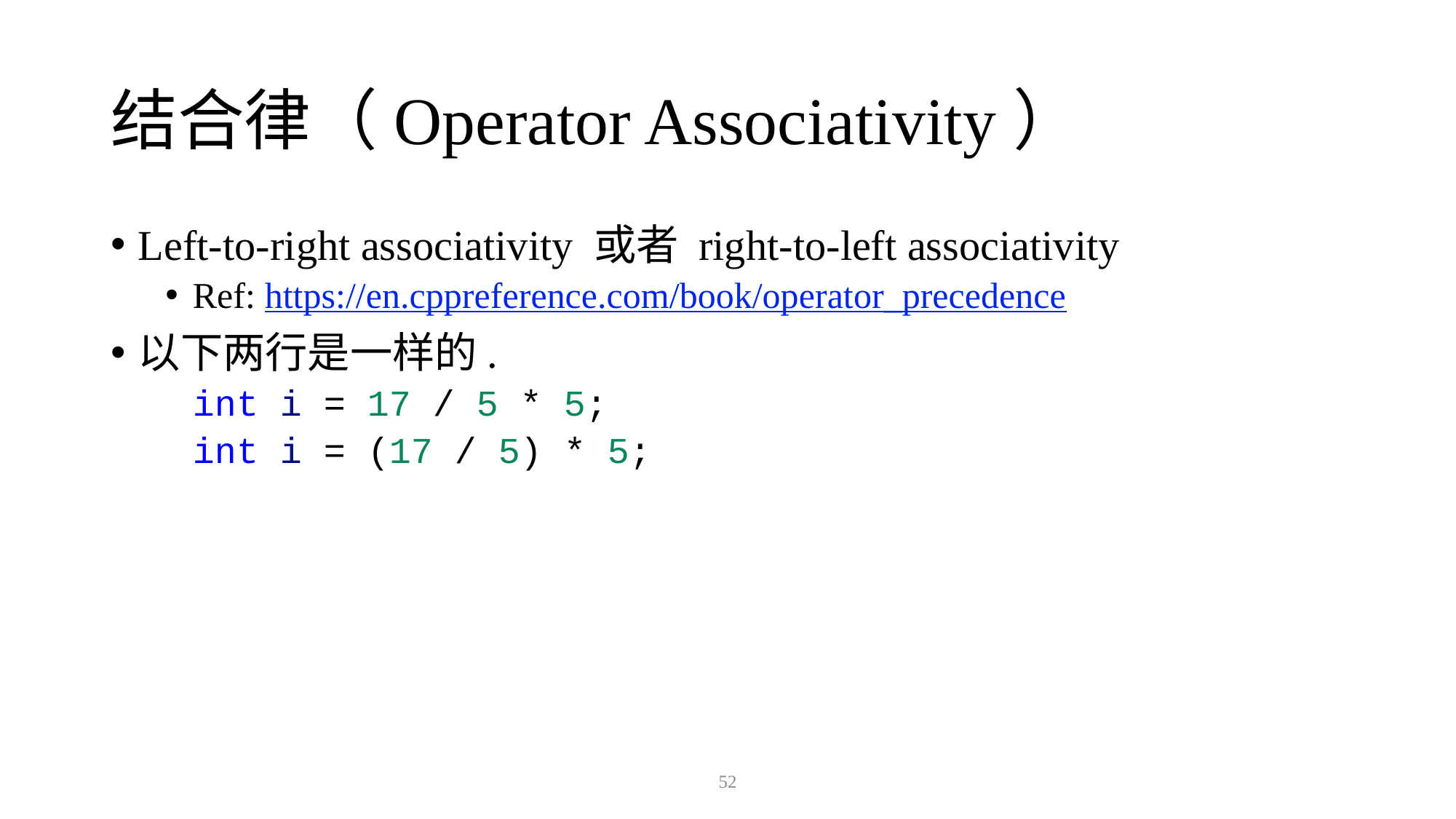

# 结合律（Operator Associativity）
Left-to-right associativity 或者 right-to-left associativity
Ref: https://en.cppreference.com/book/operator_precedence
以下两行是一样的.
int i = 17 / 5 * 5;
int i = (17 / 5) * 5;

52